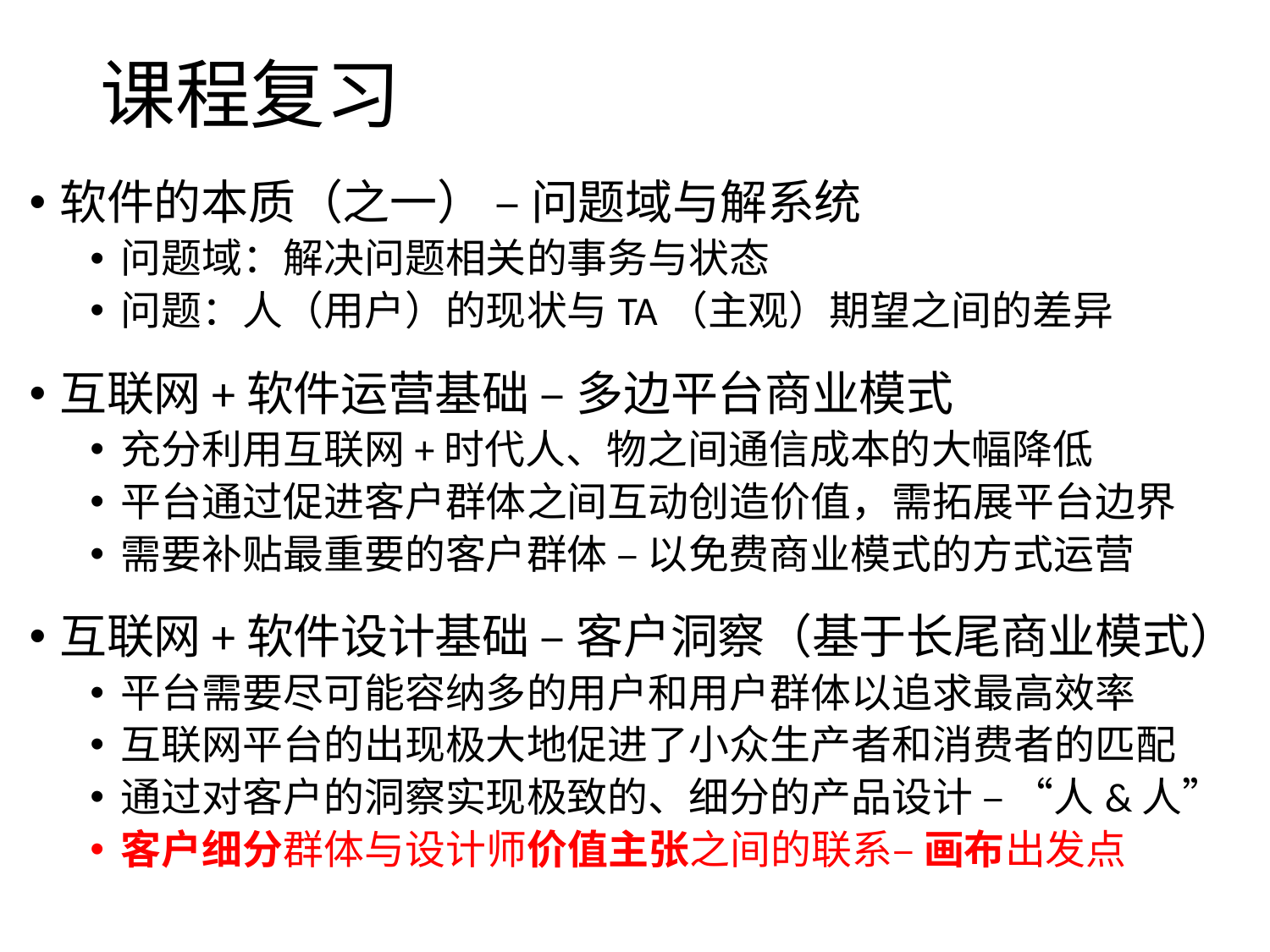

# 课程复习
软件的本质（之一） – 问题域与解系统
问题域：解决问题相关的事务与状态
问题：人（用户）的现状与TA（主观）期望之间的差异

互联网+软件运营基础 – 多边平台商业模式
充分利用互联网+时代人、物之间通信成本的大幅降低
平台通过促进客户群体之间互动创造价值，需拓展平台边界
需要补贴最重要的客户群体 – 以免费商业模式的方式运营

互联网+软件设计基础 – 客户洞察（基于长尾商业模式）
平台需要尽可能容纳多的用户和用户群体以追求最高效率
互联网平台的出现极大地促进了小众生产者和消费者的匹配
通过对客户的洞察实现极致的、细分的产品设计 – “人&人”
客户细分群体与设计师价值主张之间的联系– 画布出发点